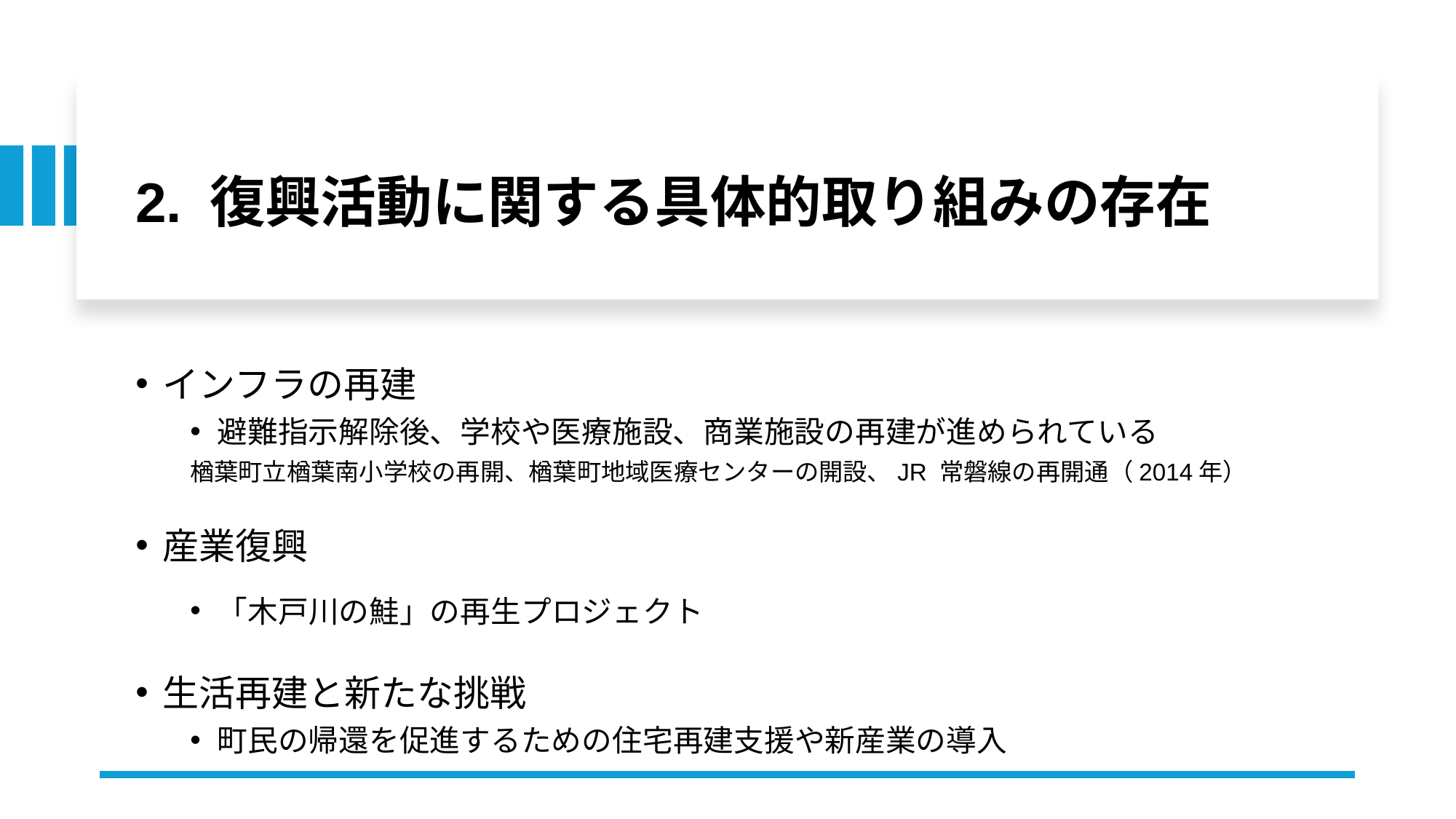

# 2. 復興活動に関する具体的取り組みの存在
インフラの再建
避難指示解除後、学校や医療施設、商業施設の再建が進められている
楢葉町立楢葉南小学校の再開、楢葉町地域医療センターの開設、JR 常磐線の再開通（2014年）
産業復興
「木戸川の鮭」の再生プロジェクト
生活再建と新たな挑戦
町民の帰還を促進するための住宅再建支援や新産業の導入